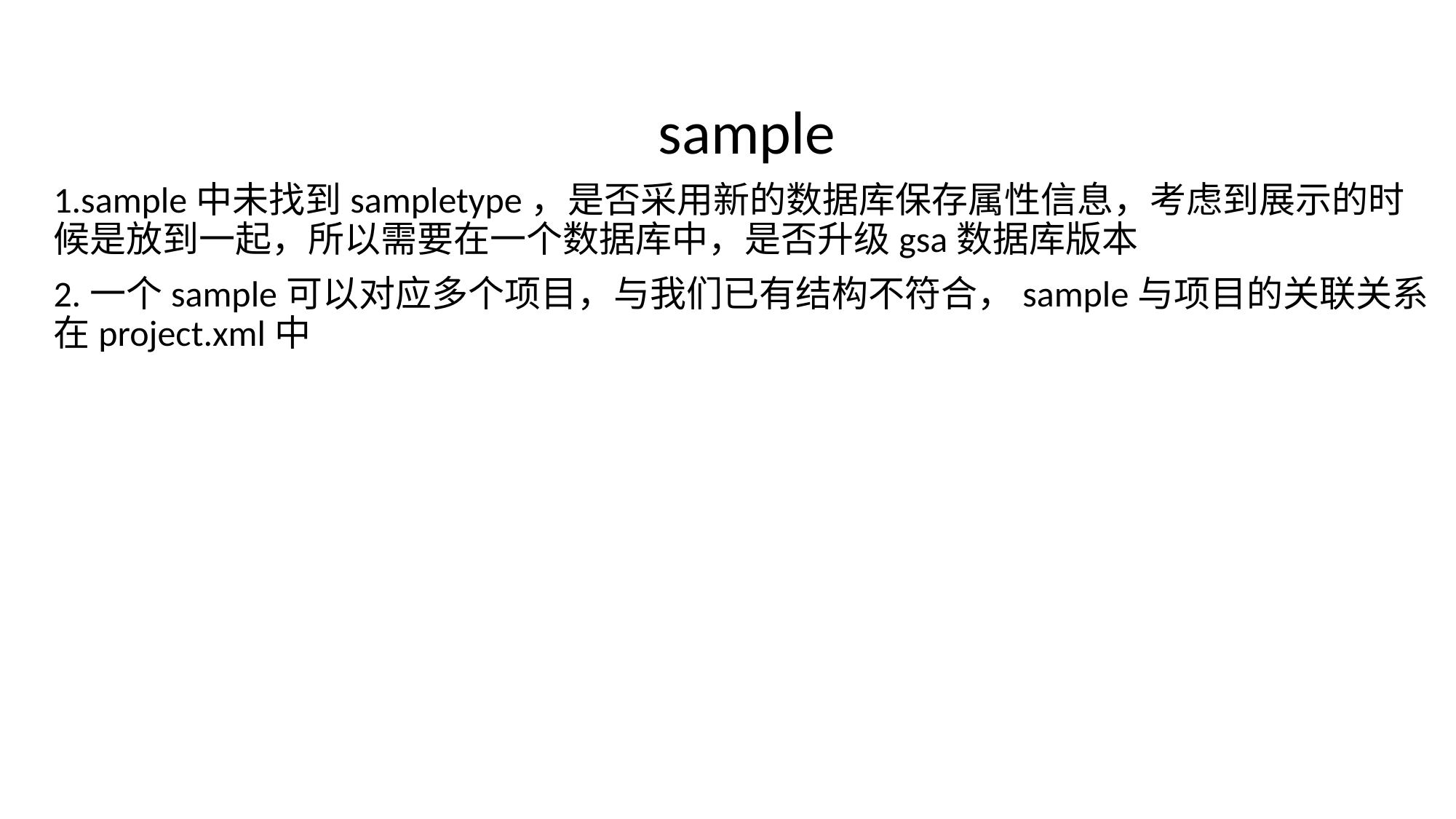

sample
1.sample中未找到sampletype，是否采用新的数据库保存属性信息，考虑到展示的时候是放到一起，所以需要在一个数据库中，是否升级gsa数据库版本
2.一个sample可以对应多个项目，与我们已有结构不符合，sample与项目的关联关系在project.xml中
#